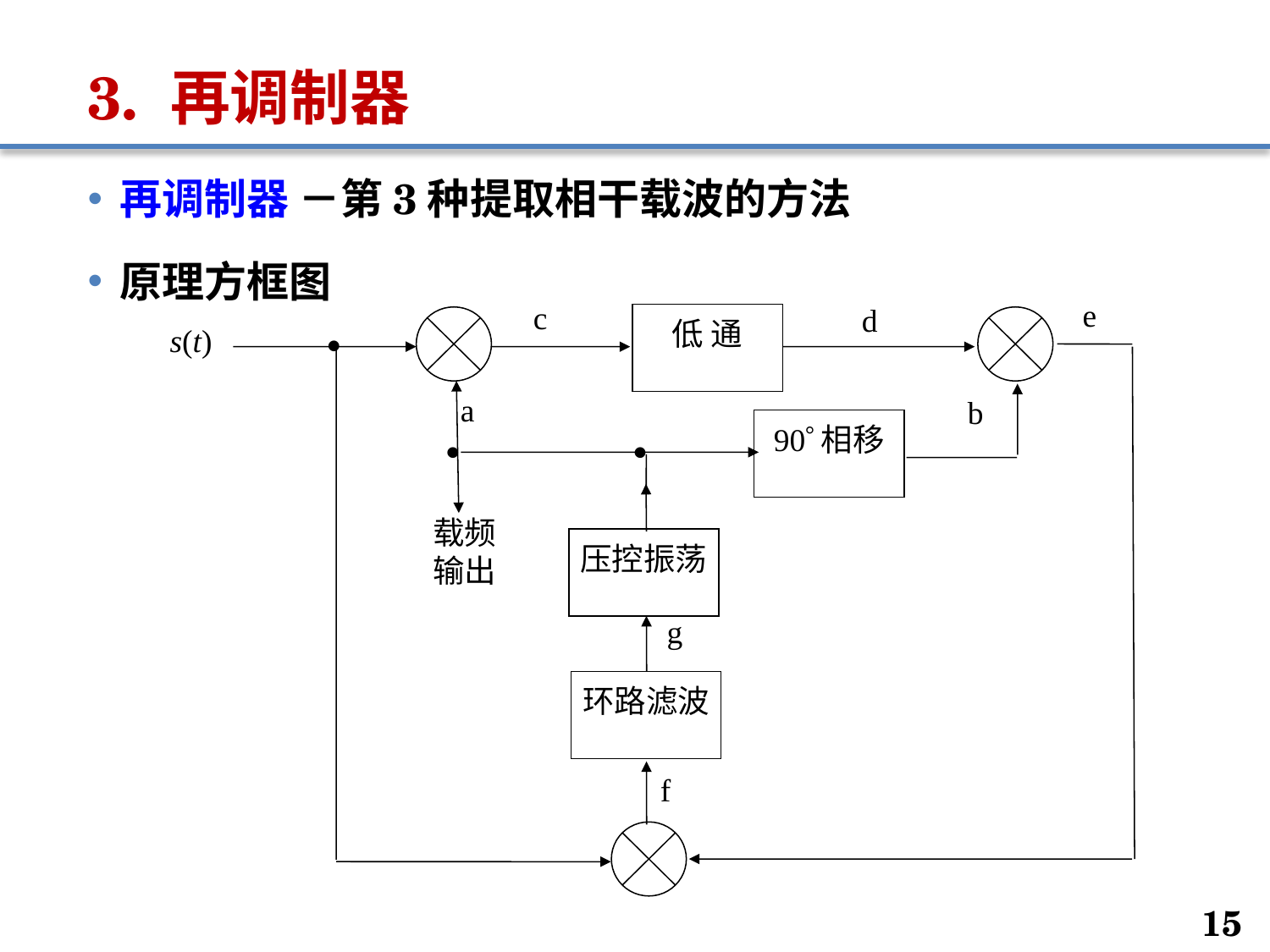

# 3. 再调制器
再调制器 －第3种提取相干载波的方法
原理方框图

e
c
d
s(t)
a
b
g
f
低 通

90°相移

压控振荡

环路滤波

•
•
载频
输出
•
15